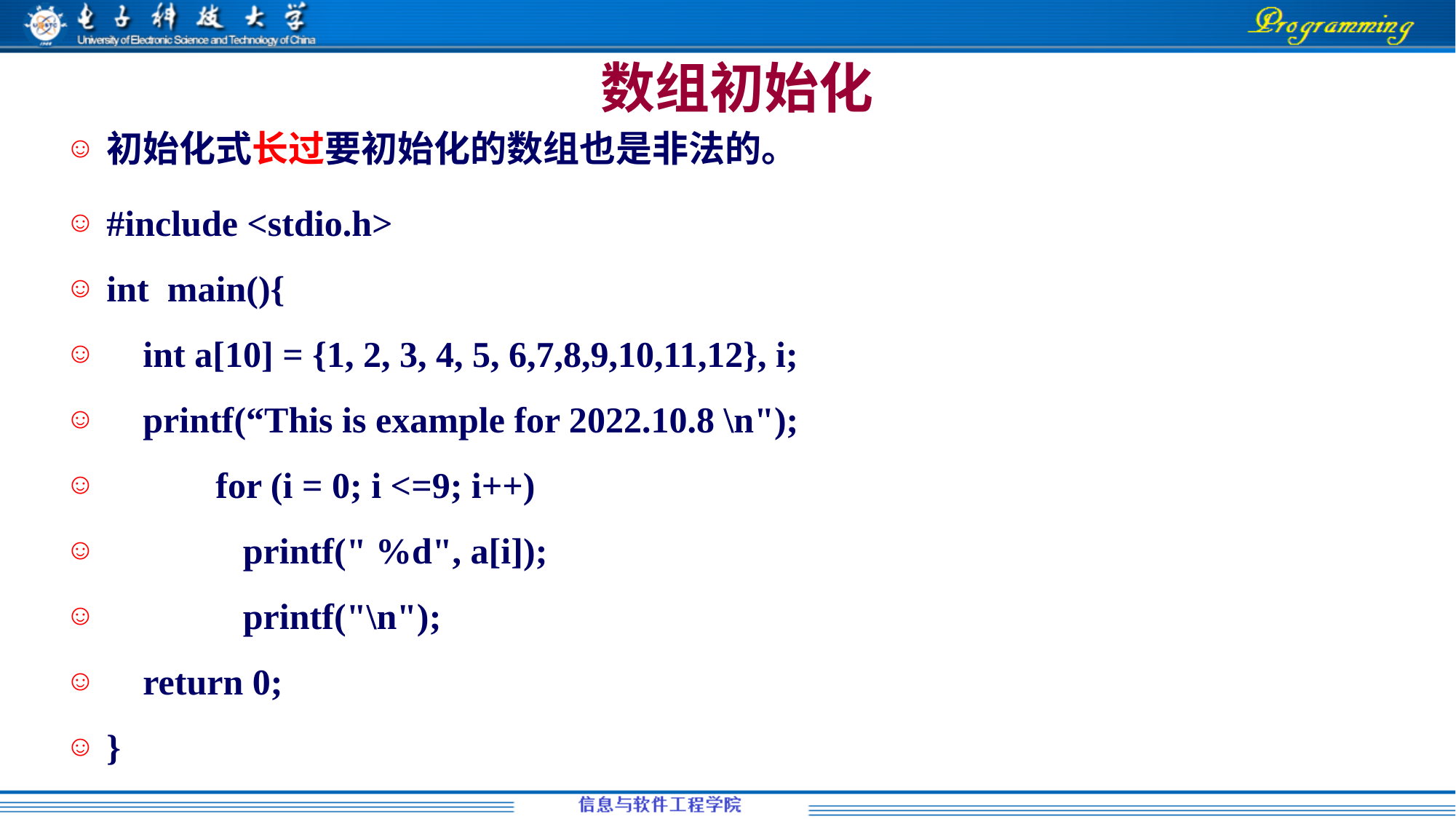

数组初始化
初始化式长过要初始化的数组也是非法的。
#include <stdio.h>
int  main(){
    int a[10] = {1, 2, 3, 4, 5, 6,7,8,9,10,11,12}, i;
    printf(“This is example for 2022.10.8 \n");
	for (i = 0; i <=9; i++)
   	   printf(" %d", a[i]);
  	   printf("\n");
    return 0;
}